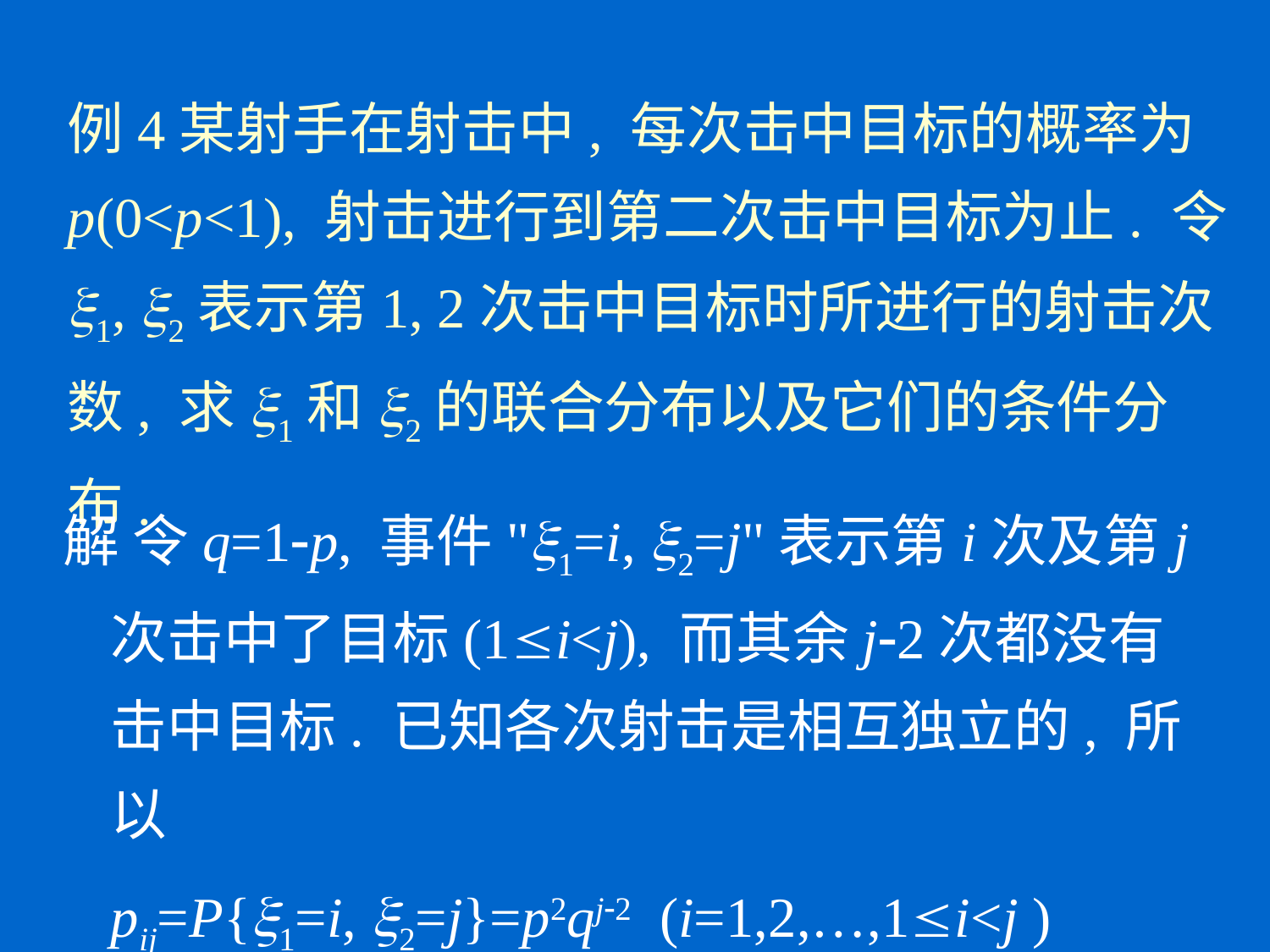

# 例4某射手在射击中, 每次击中目标的概率为p(0<p<1), 射击进行到第二次击中目标为止. 令ξ1, ξ2表示第1, 2次击中目标时所进行的射击次数, 求ξ1和ξ2的联合分布以及它们的条件分布.
解 令q=1−p, 事件"ξ1=i, ξ2=j"表示第i次及第j次击中了目标(1≤i<j), 而其余j−2次都没有击中目标. 已知各次射击是相互独立的, 所以
	pij=P{ξ1=i, ξ2=j}=p2qj−2  (i=1,2,…,1≤i<j )